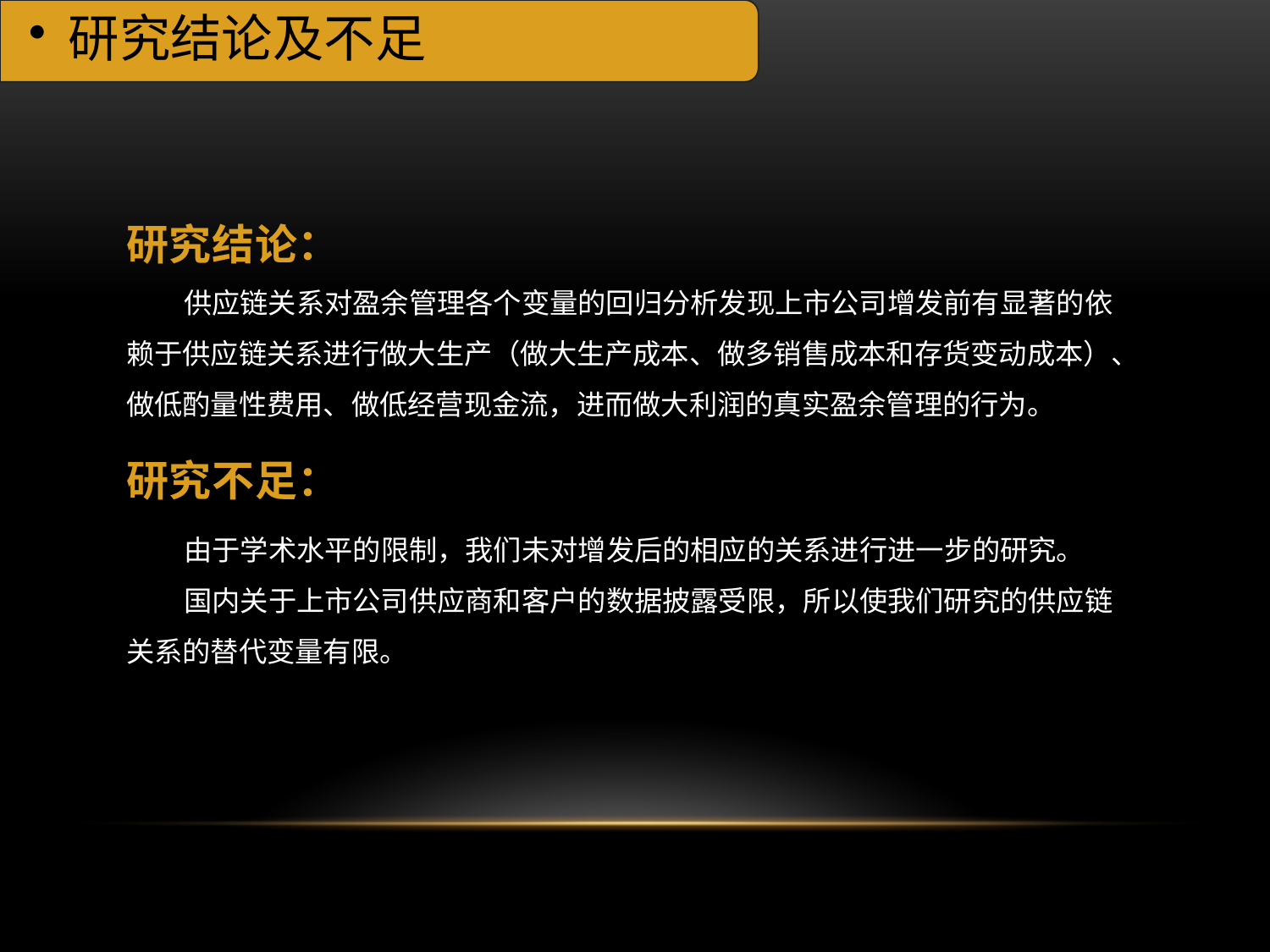

研究结论及不足
研究结论：
        供应链关系对盈余管理各个变量的回归分析发现上市公司增发前有显著的依赖于供应链关系进行做大生产（做大生产成本、做多销售成本和存货变动成本）、做低酌量性费用、做低经营现金流，进而做大利润的真实盈余管理的行为。
研究不足：
        由于学术水平的限制，我们未对增发后的相应的关系进行进一步的研究。
        国内关于上市公司供应商和客户的数据披露受限，所以使我们研究的供应链关系的替代变量有限。